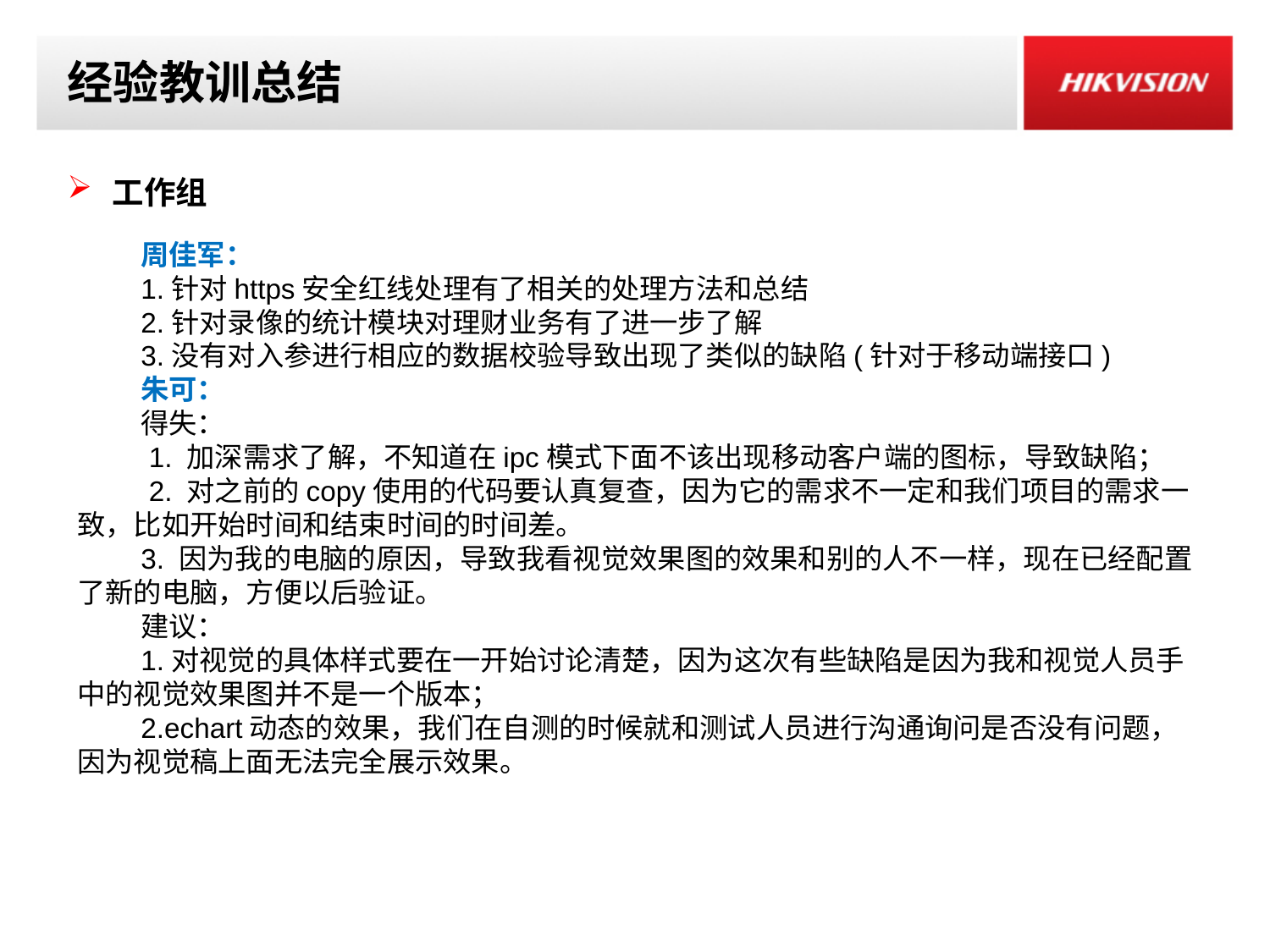

# 经验教训总结
 工作组
周佳军：
1.针对https安全红线处理有了相关的处理方法和总结
2.针对录像的统计模块对理财业务有了进一步了解
3.没有对入参进行相应的数据校验导致出现了类似的缺陷(针对于移动端接口)
朱可：
得失：
 1. 加深需求了解，不知道在ipc模式下面不该出现移动客户端的图标，导致缺陷；
 2. 对之前的copy使用的代码要认真复查，因为它的需求不一定和我们项目的需求一致，比如开始时间和结束时间的时间差。
3. 因为我的电脑的原因，导致我看视觉效果图的效果和别的人不一样，现在已经配置了新的电脑，方便以后验证。
建议：
1.对视觉的具体样式要在一开始讨论清楚，因为这次有些缺陷是因为我和视觉人员手中的视觉效果图并不是一个版本；
2.echart动态的效果，我们在自测的时候就和测试人员进行沟通询问是否没有问题，因为视觉稿上面无法完全展示效果。